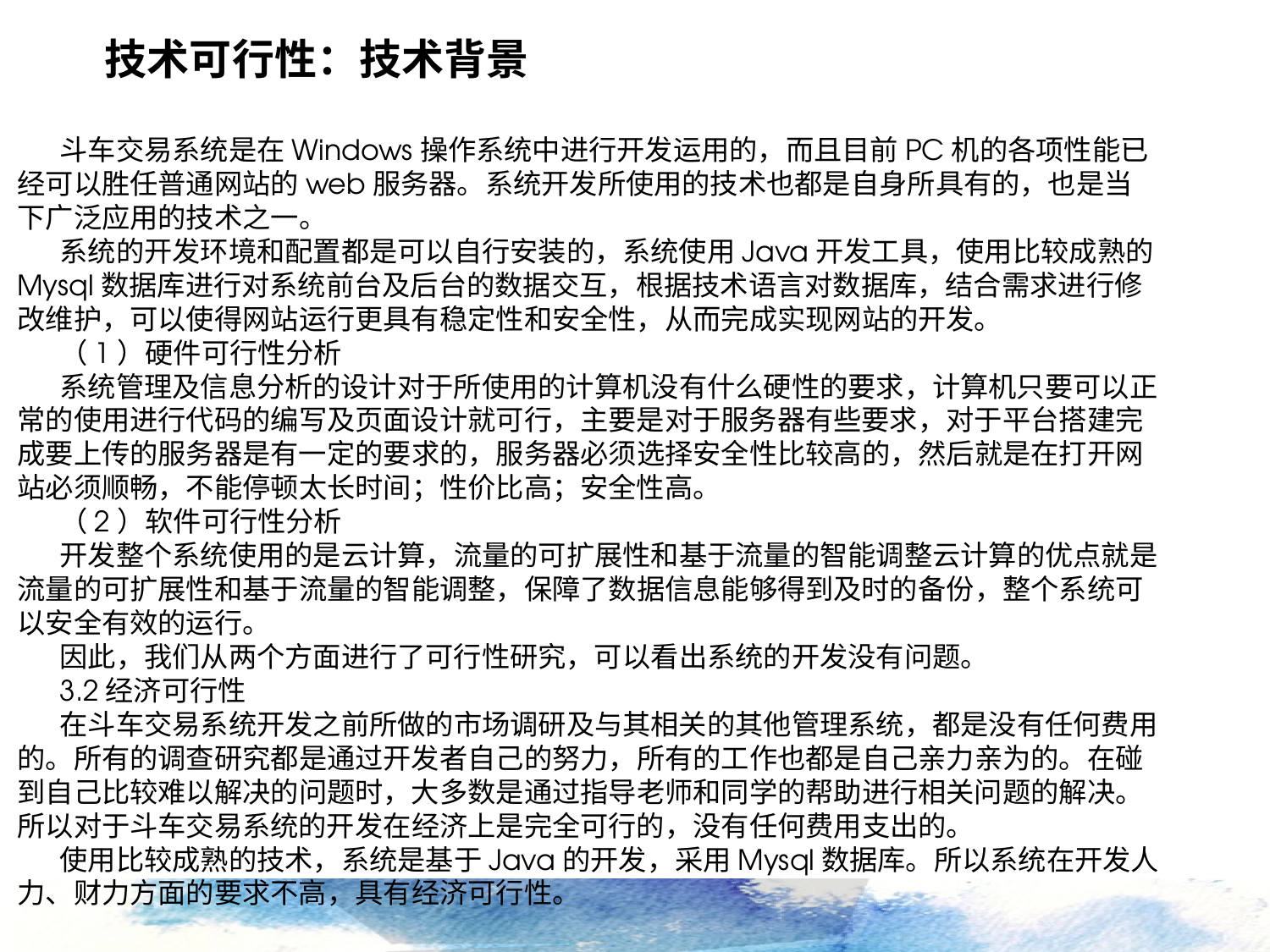

技术可行性：技术背景

斗车交易系统是在Windows操作系统中进行开发运用的，而且目前PC机的各项性能已经可以胜任普通网站的web服务器。系统开发所使用的技术也都是自身所具有的，也是当下广泛应用的技术之一。
系统的开发环境和配置都是可以自行安装的，系统使用Java开发工具，使用比较成熟的Mysql数据库进行对系统前台及后台的数据交互，根据技术语言对数据库，结合需求进行修改维护，可以使得网站运行更具有稳定性和安全性，从而完成实现网站的开发。
（1）硬件可行性分析
系统管理及信息分析的设计对于所使用的计算机没有什么硬性的要求，计算机只要可以正常的使用进行代码的编写及页面设计就可行，主要是对于服务器有些要求，对于平台搭建完成要上传的服务器是有一定的要求的，服务器必须选择安全性比较高的，然后就是在打开网站必须顺畅，不能停顿太长时间；性价比高；安全性高。
（2）软件可行性分析
开发整个系统使用的是云计算，流量的可扩展性和基于流量的智能调整云计算的优点就是流量的可扩展性和基于流量的智能调整，保障了数据信息能够得到及时的备份，整个系统可以安全有效的运行。
因此，我们从两个方面进行了可行性研究，可以看出系统的开发没有问题。
3.2经济可行性
在斗车交易系统开发之前所做的市场调研及与其相关的其他管理系统，都是没有任何费用的。所有的调查研究都是通过开发者自己的努力，所有的工作也都是自己亲力亲为的。在碰到自己比较难以解决的问题时，大多数是通过指导老师和同学的帮助进行相关问题的解决。所以对于斗车交易系统的开发在经济上是完全可行的，没有任何费用支出的。
使用比较成熟的技术，系统是基于Java的开发，采用Mysql数据库。所以系统在开发人力、财力方面的要求不高，具有经济可行性。